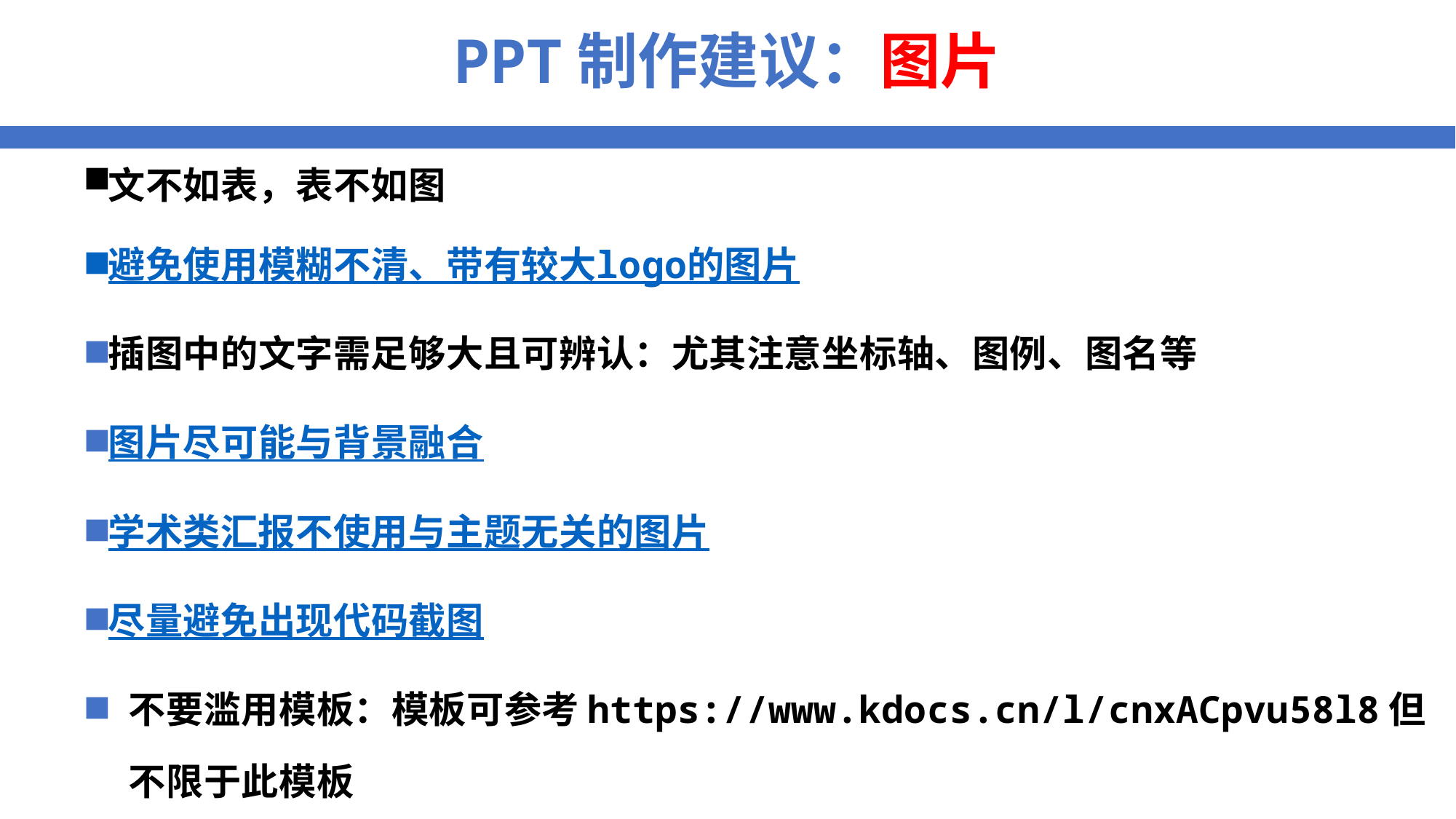

# PPT制作建议：图片

文不如表，表不如图
避免使用模糊不清、带有较大logo的图片
插图中的文字需足够大且可辨认：尤其注意坐标轴、图例、图名等
图片尽可能与背景融合
学术类汇报不使用与主题无关的图片
尽量避免出现代码截图
不要滥用模板：模板可参考https://www.kdocs.cn/l/cnxACpvu58l8但不限于此模板